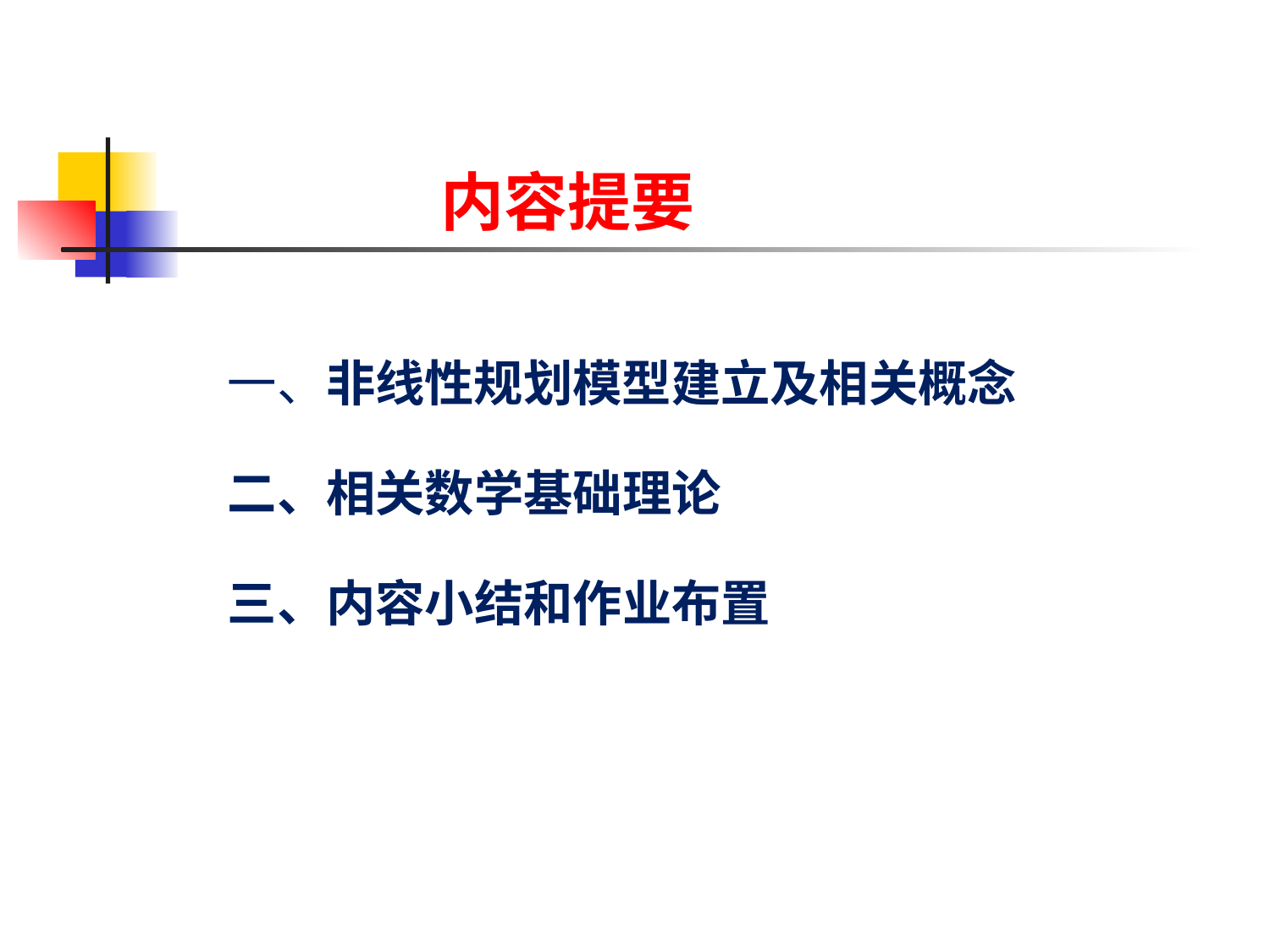

# 内容提要
一、非线性规划模型建立及相关概念
二、相关数学基础理论
三、内容小结和作业布置